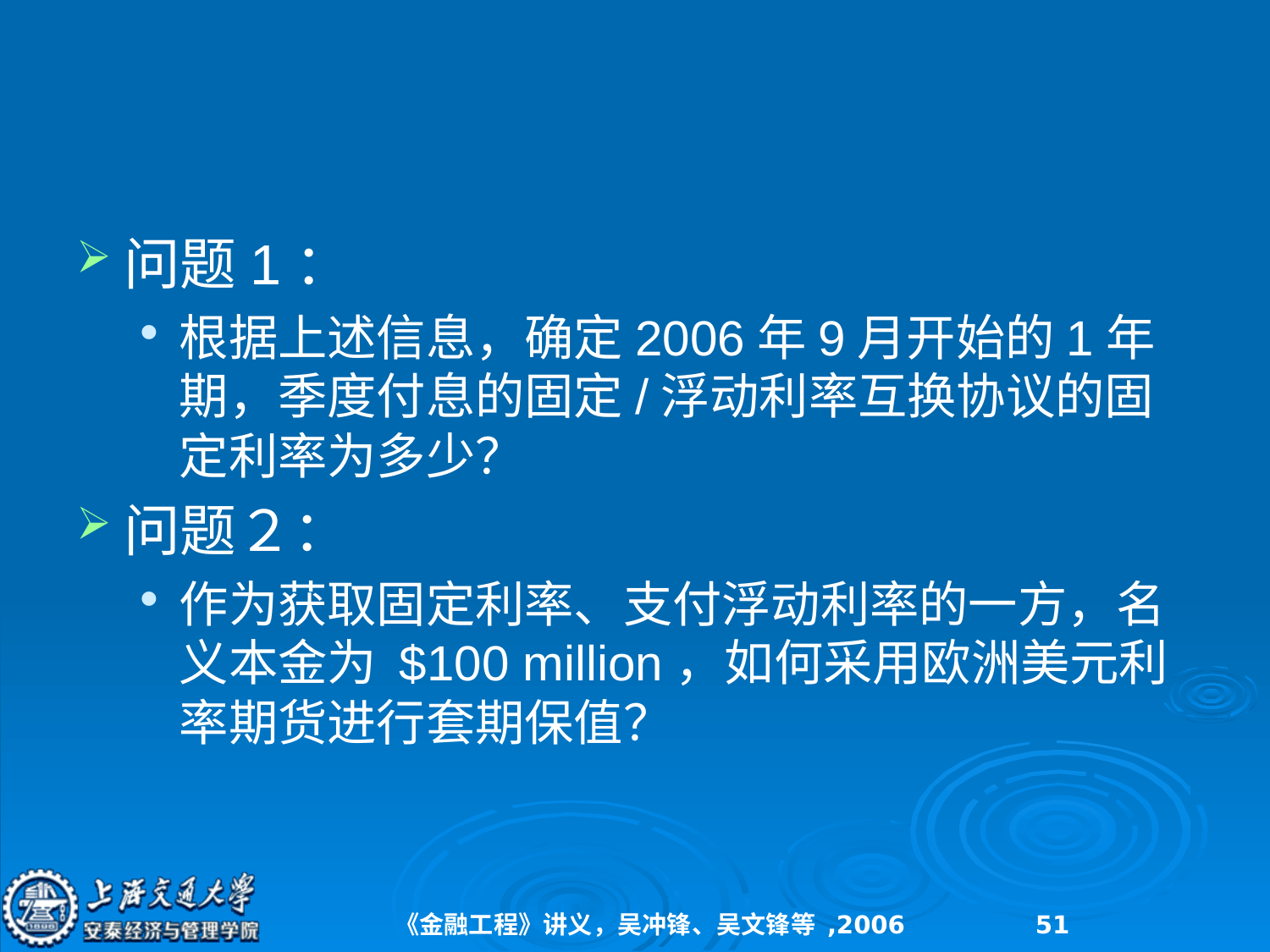

#
问题1：
根据上述信息，确定2006年9月开始的1年期，季度付息的固定/浮动利率互换协议的固定利率为多少？
问题２：
作为获取固定利率、支付浮动利率的一方，名义本金为 $100 million，如何采用欧洲美元利率期货进行套期保值？